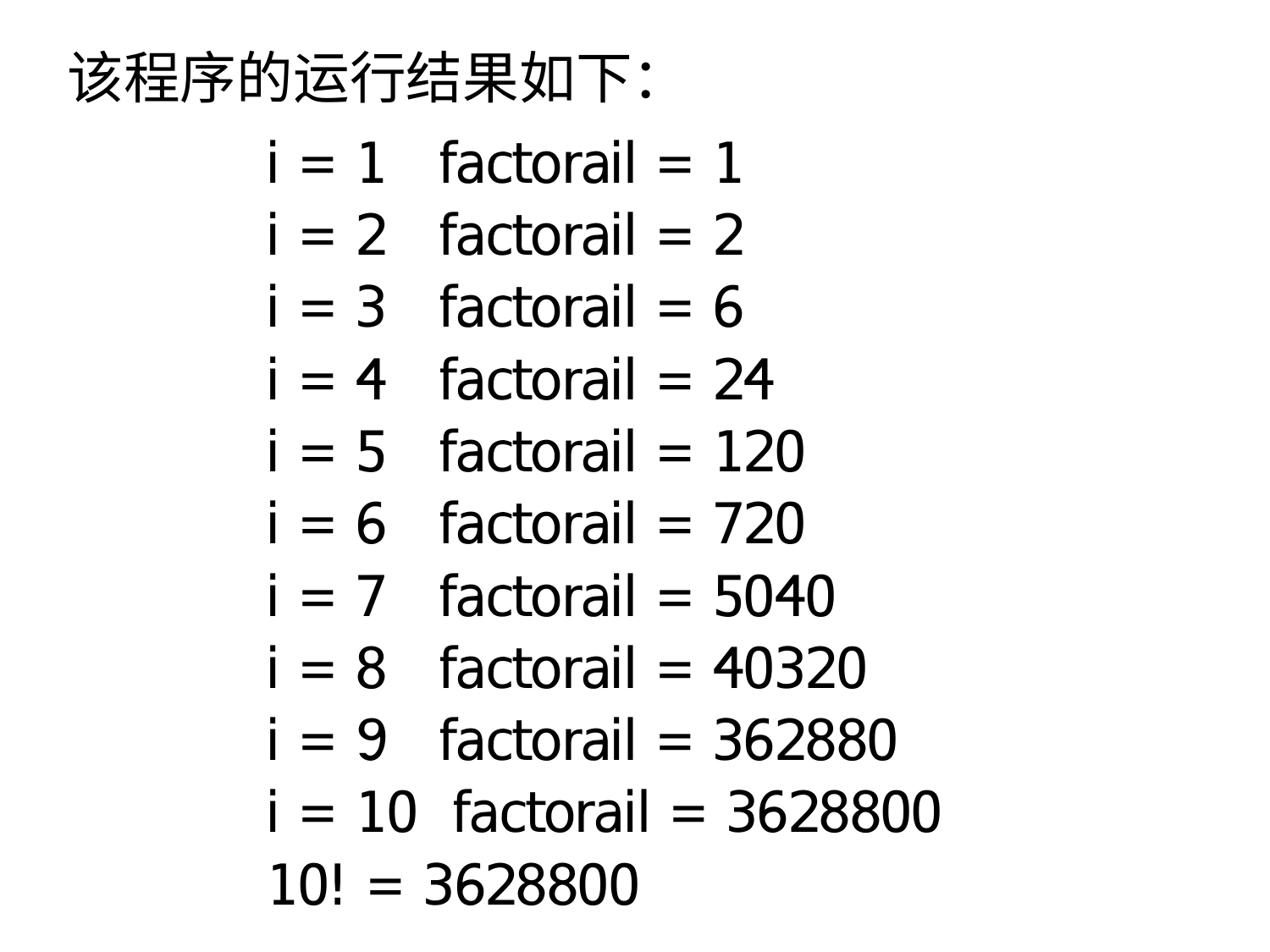

该程序的运行结果如下：
i = 1   factorail = 1
i = 2   factorail = 2
i = 3   factorail = 6
i = 4   factorail = 24
i = 5   factorail = 120
i = 6   factorail = 720
i = 7   factorail = 5040
i = 8   factorail = 40320
i = 9   factorail = 362880
i = 10  factorail = 3628800
10! = 3628800